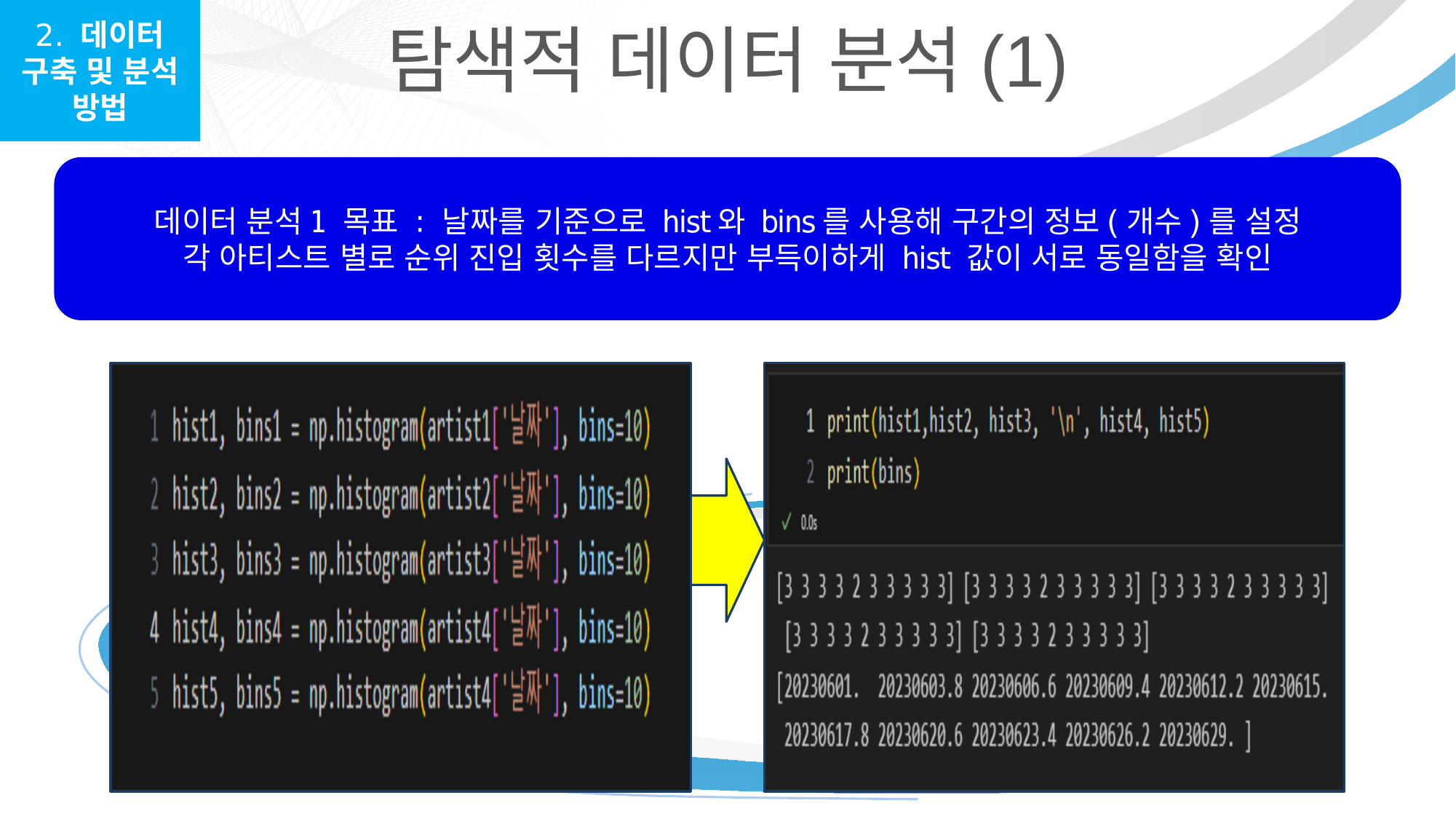

2. 데이터 구축 및 분석 방법
탐색적 데이터 분석(1)
데이터 분석1 목표 : 날짜를 기준으로 hist와 bins를 사용해 구간의 정보(개수)를 설정
각 아티스트 별로 순위 진입 횟수를 다르지만 부득이하게 hist 값이 서로 동일함을 확인